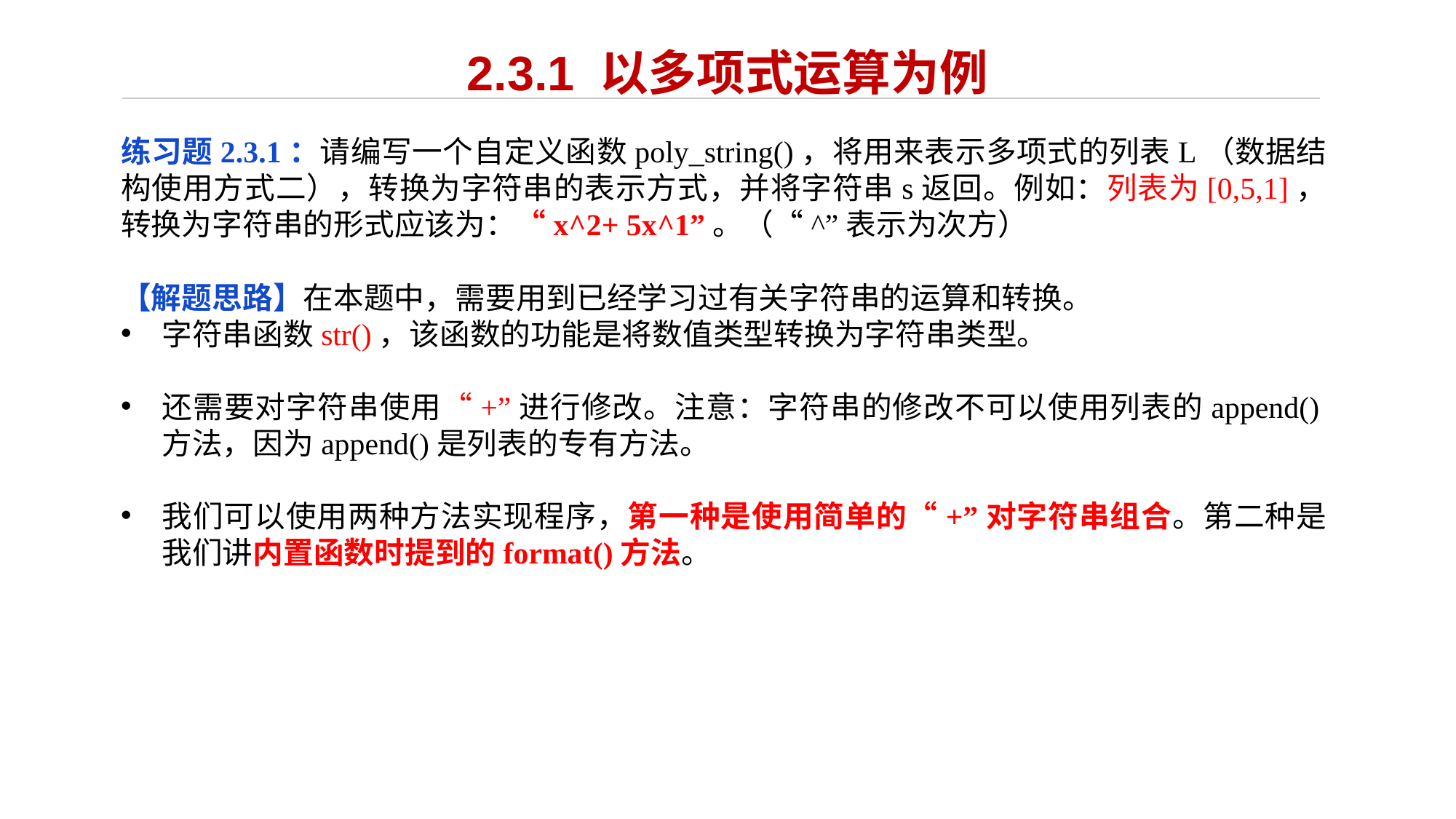

# 2.3.1 以多项式运算为例

练习题2.3.1：请编写一个自定义函数poly_string()，将用来表示多项式的列表L（数据结构使用方式二），转换为字符串的表示方式，并将字符串s返回。例如：列表为[0,5,1]，转换为字符串的形式应该为：“x^2+ 5x^1”。（“^”表示为次方）

【解题思路】在本题中，需要用到已经学习过有关字符串的运算和转换。
字符串函数str()，该函数的功能是将数值类型转换为字符串类型。

还需要对字符串使用“+”进行修改。注意：字符串的修改不可以使用列表的append()方法，因为append()是列表的专有方法。

我们可以使用两种方法实现程序，第一种是使用简单的“+”对字符串组合。第二种是我们讲内置函数时提到的format()方法。